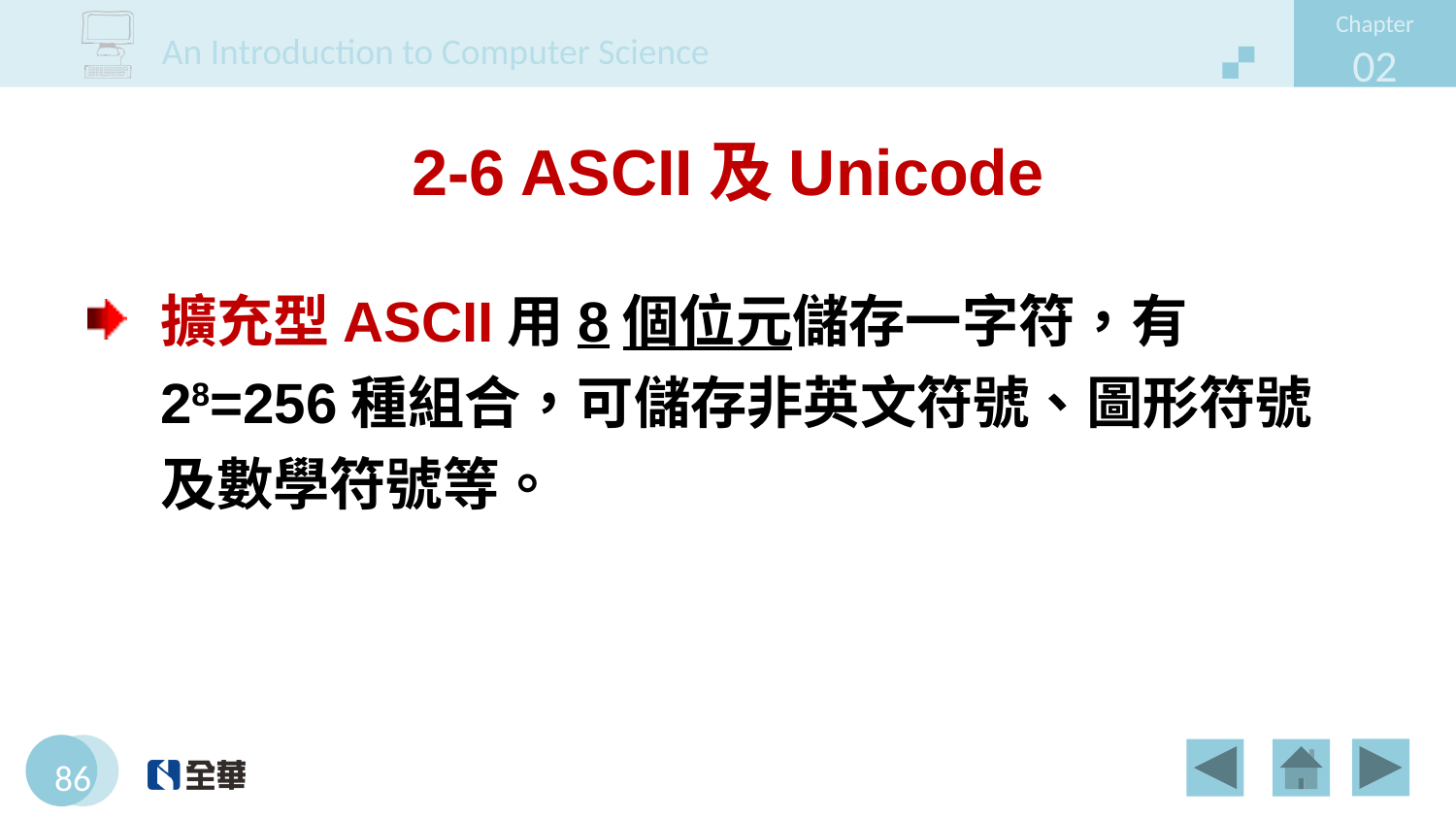

# 2-6 ASCII及Unicode
擴充型ASCII用8個位元儲存一字符，有28=256種組合，可儲存非英文符號、圖形符號及數學符號等。